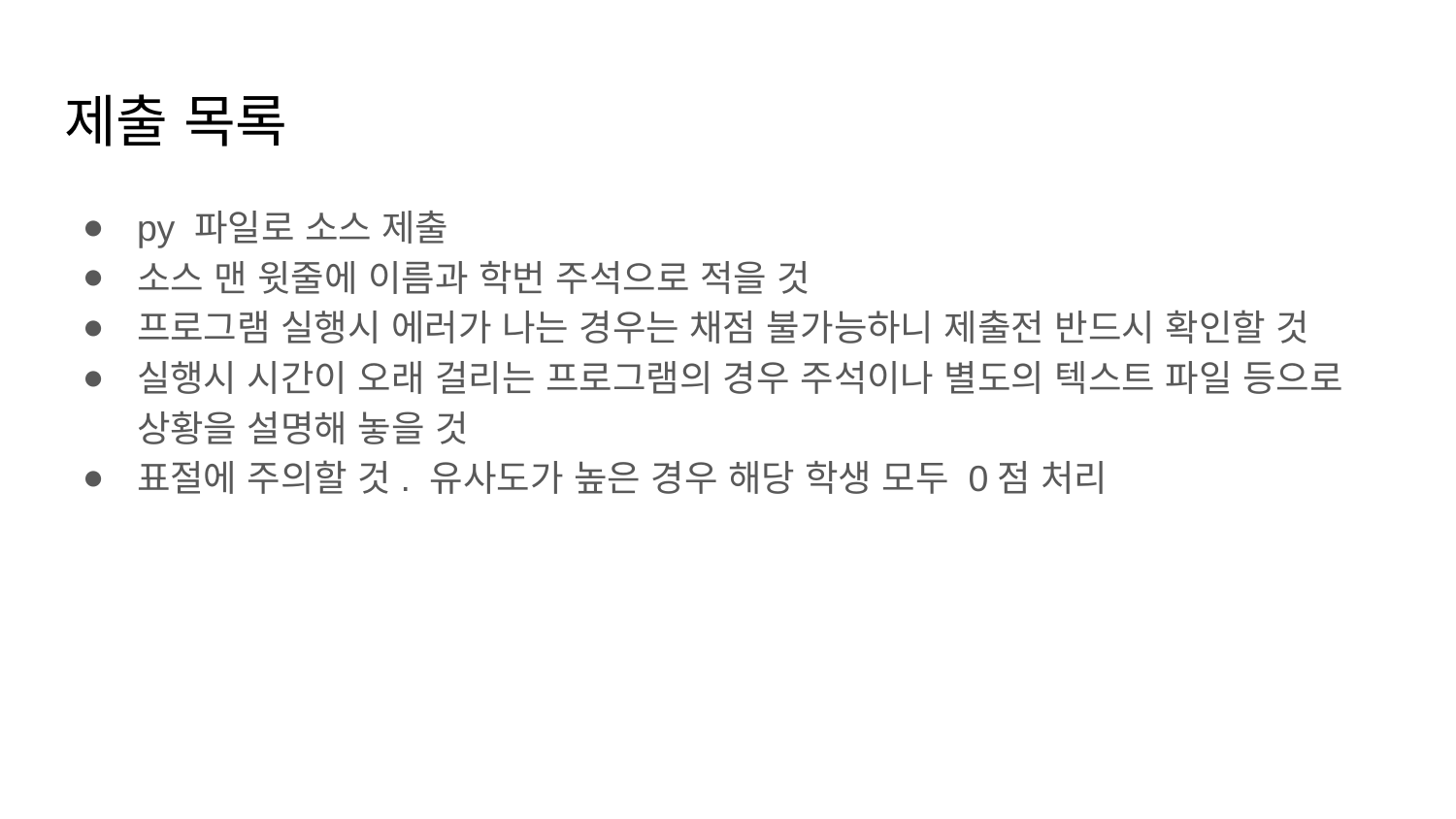

# 제출 목록
py 파일로 소스 제출
소스 맨 윗줄에 이름과 학번 주석으로 적을 것
프로그램 실행시 에러가 나는 경우는 채점 불가능하니 제출전 반드시 확인할 것
실행시 시간이 오래 걸리는 프로그램의 경우 주석이나 별도의 텍스트 파일 등으로 상황을 설명해 놓을 것
표절에 주의할 것. 유사도가 높은 경우 해당 학생 모두 0점 처리